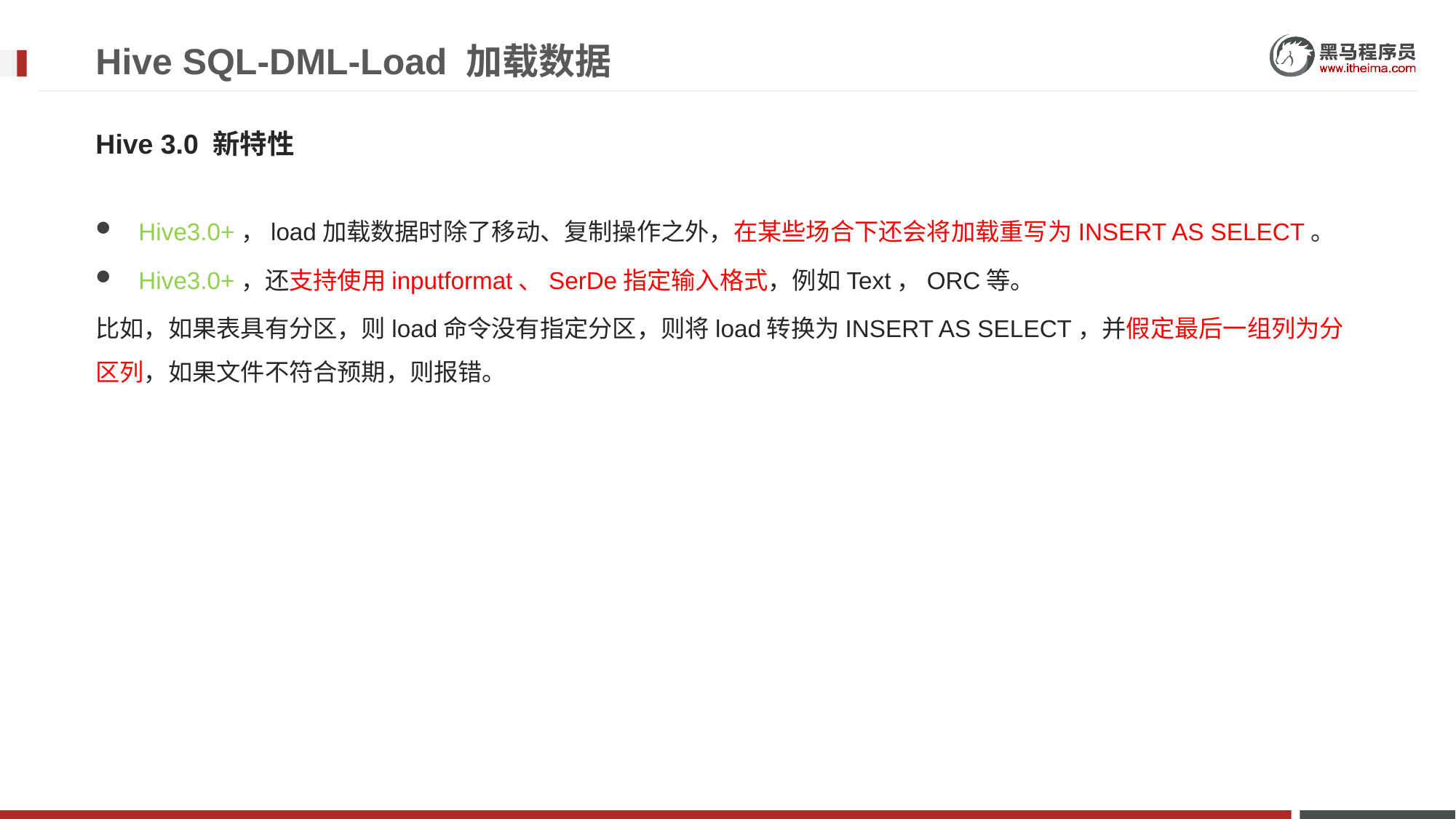

# Hive SQL-DML-Load 加载数据
Hive 3.0 新特性
Hive3.0+，load加载数据时除了移动、复制操作之外，在某些场合下还会将加载重写为INSERT AS SELECT。
Hive3.0+，还支持使用inputformat、SerDe指定输入格式，例如Text，ORC等。
比如，如果表具有分区，则load命令没有指定分区，则将load转换为INSERT AS SELECT，并假定最后一组列为分区列，如果文件不符合预期，则报错。